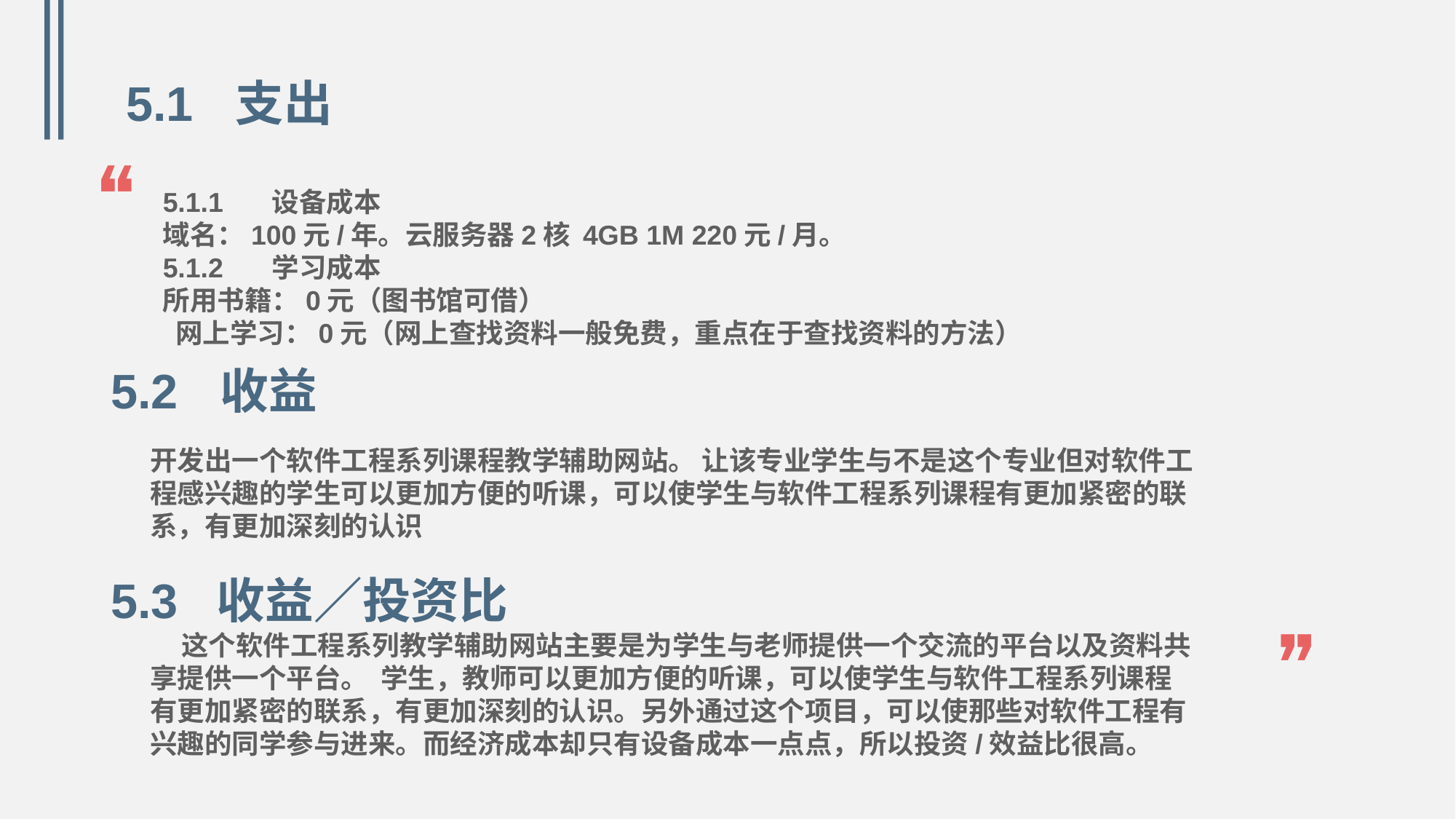

5.1	支出
“

5.1.1	设备成本
域名：100元/年。云服务器2核 4GB 1M 220元/月。
5.1.2	学习成本
所用书籍：0元（图书馆可借）
 网上学习：0元（网上查找资料一般免费，重点在于查找资料的方法）

# 5.2	收益

开发出一个软件工程系列课程教学辅助网站。 让该专业学生与不是这个专业但对软件工程感兴趣的学生可以更加方便的听课，可以使学生与软件工程系列课程有更加紧密的联系，有更加深刻的认识

5.3  收益／投资比
”
    这个软件工程系列教学辅助网站主要是为学生与老师提供一个交流的平台以及资料共享提供一个平台。  学生，教师可以更加方便的听课，可以使学生与软件工程系列课程有更加紧密的联系，有更加深刻的认识。另外通过这个项目，可以使那些对软件工程有兴趣的同学参与进来。而经济成本却只有设备成本一点点，所以投资/效益比很高。